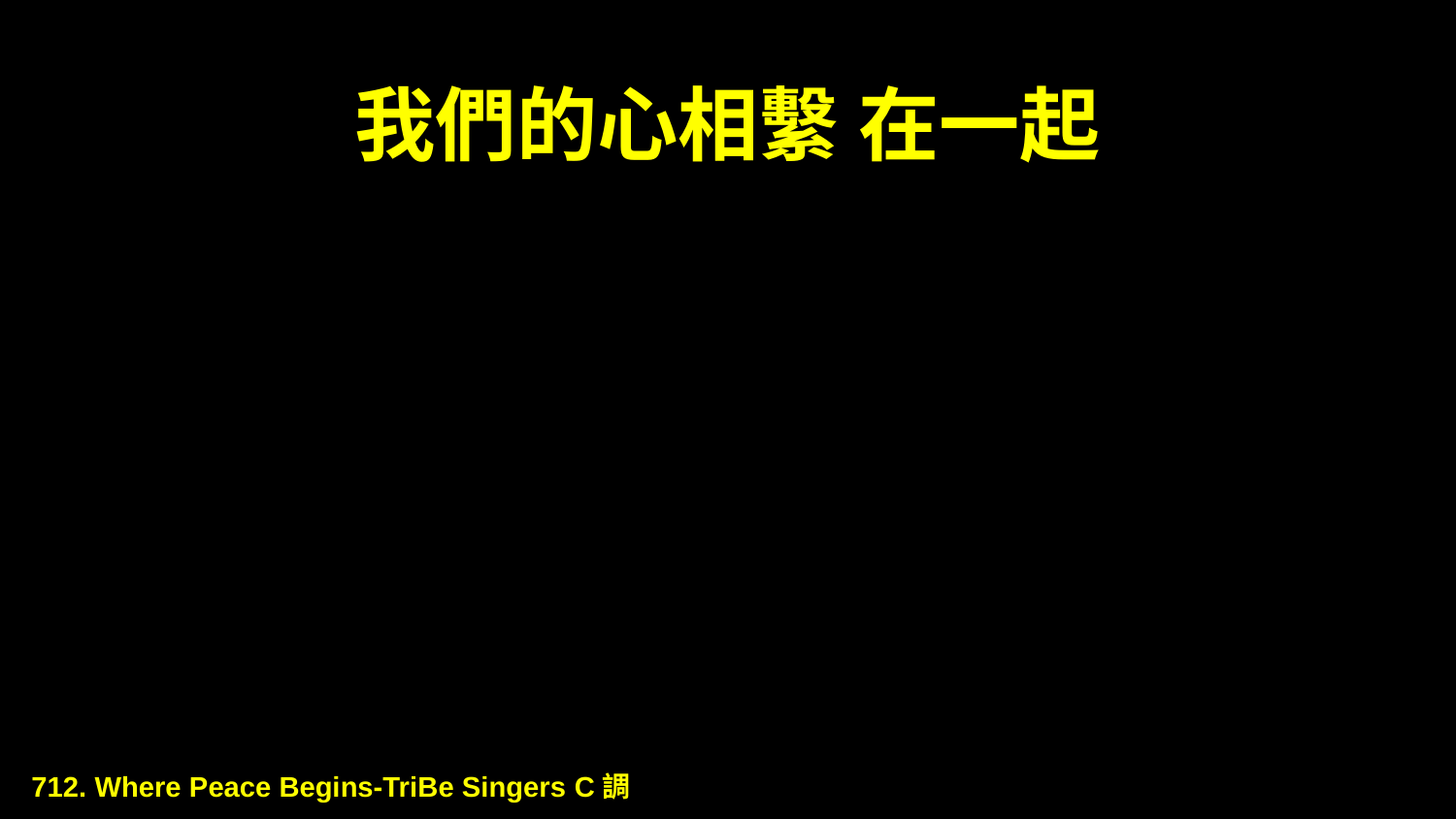

# 我們的心相繫 在一起
712. Where Peace Begins-TriBe Singers C調